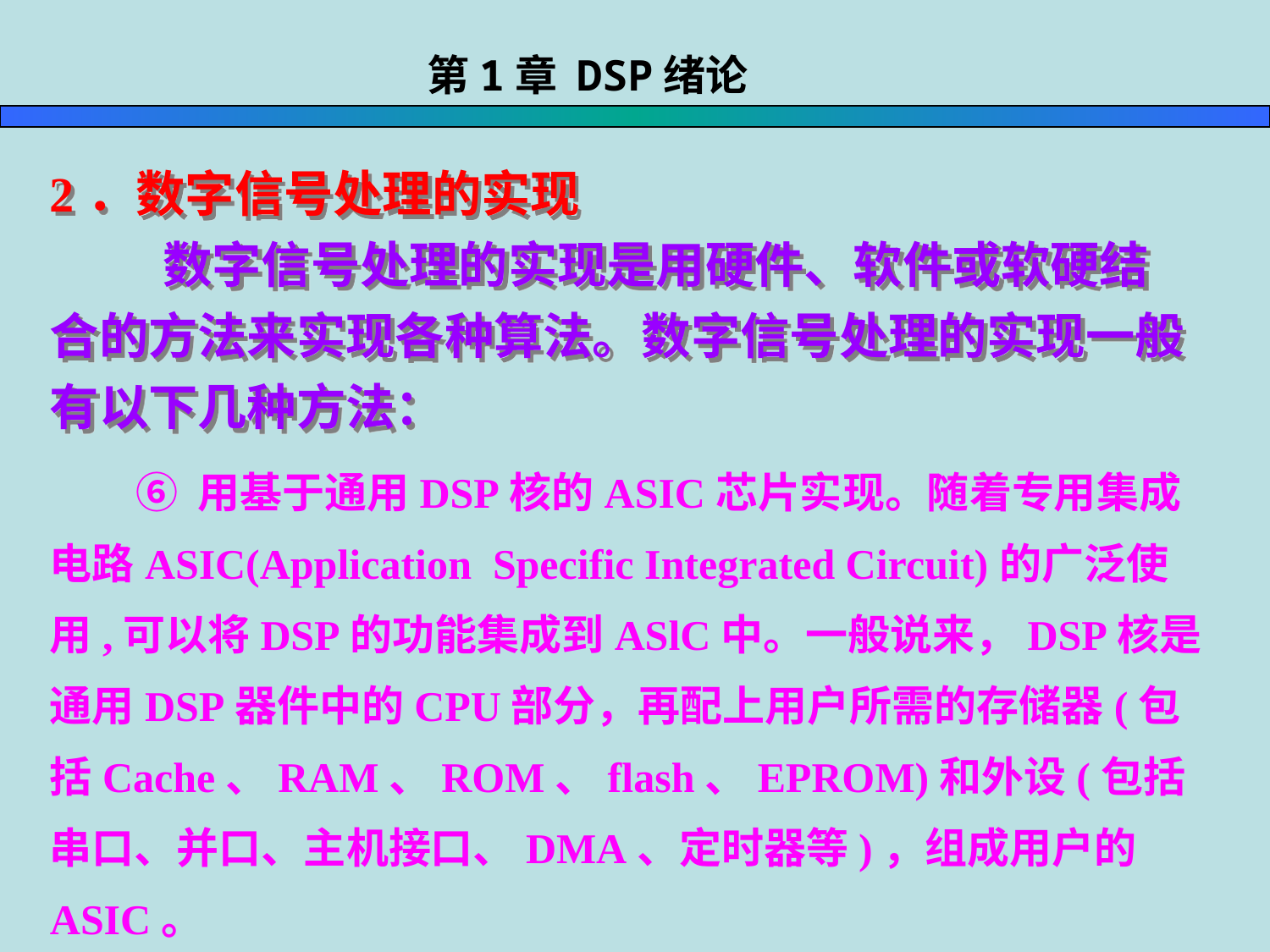

第1章 DSP绪论

2．数字信号处理的实现
         数字信号处理的实现是用硬件、软件或软硬结合的方法来实现各种算法。数字信号处理的实现一般有以下几种方法：
         ① 在通用计算机（PC机）上用软件（如Fortran、C语言）实现，但速度慢，不适合实时数字信号处理，只用于算法的模拟；
         ③ 用单片机实现，用于不太复杂的数字信号处理。不适合于以乘法-累加运算为主的密集型DSP算法；
         ⑤ 用专用的DSP芯片实现，可用在要求信号处理速度极快的特殊场合，如专用于FFT、数字滤波、卷积、相关算法的DSP芯片，相应的信号处理算法由内部硬件电路实现。用户无需编程，但专用性强，应用受到限制；
         ⑥ 用基于通用DSP核的ASIC芯片实现。随着专用集成电路ASIC(Application  Specific Integrated Circuit)的广泛使用,可以将DSP的功能集成到ASlC中。一般说来，DSP核是通用DSP器件中的CPU部分，再配上用户所需的存储器(包括Cache、RAM、ROM、flash、EPROM)和外设(包括串口、并口、主机接口、DMA、定时器等)，组成用户的ASIC。

         ④ 用通用的可编程DSP芯片实现，具有可编程性和强大的处理能力，可完成复杂的数字信号处理的算法，在实时DSP领域中处于主导地位；
         ② 在通用计算机系统中加入专用的加速处理机实现，用以增强运算能力和提高运算速度。不适合于嵌入式应用，专用性强，应用受到限制；
7